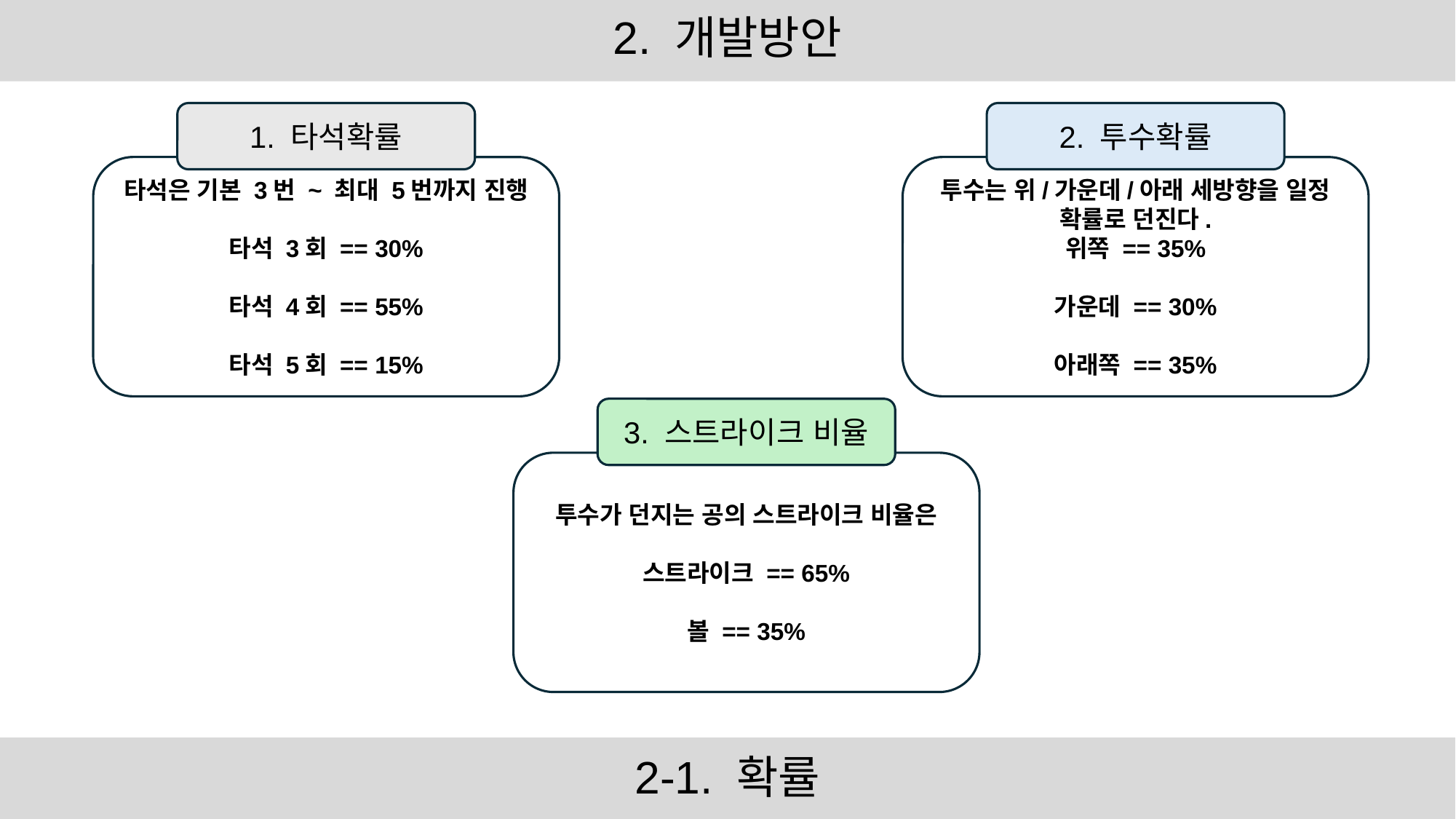

# 2. 개발방안
1. 타석확률
2. 투수확률
타석은 기본 3번 ~ 최대 5번까지 진행

타석 3회 == 30%

타석 4회 == 55%

타석 5회 == 15%
투수는 위/가운데/아래 세방향을 일정 확률로 던진다.
위쪽 == 35%

가운데 == 30%

아래쪽 == 35%
3. 스트라이크 비율
투수가 던지는 공의 스트라이크 비율은

스트라이크 == 65%

볼 == 35%
2-1. 확률